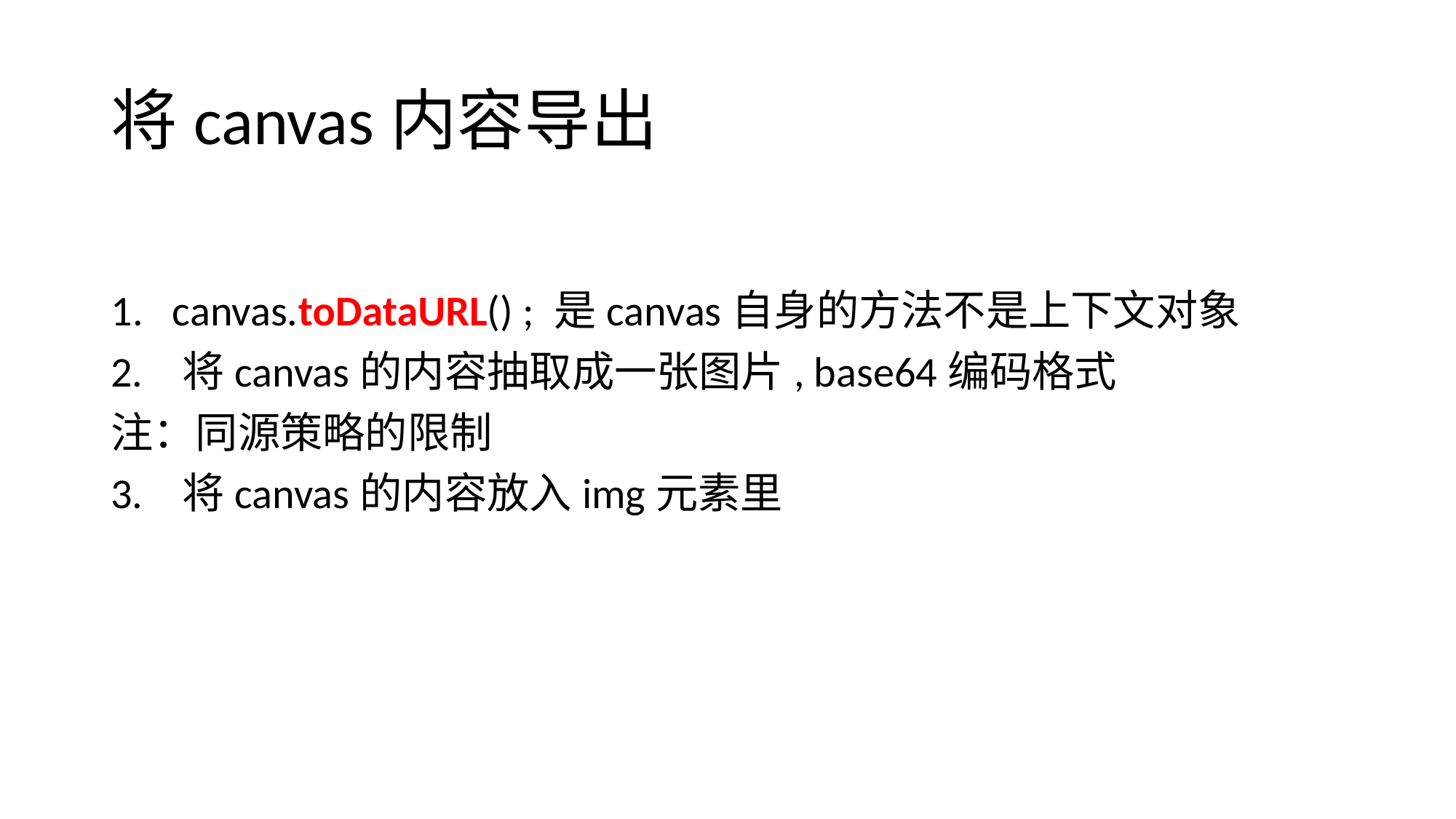

# 将canvas内容导出

canvas.toDataURL() ; 是canvas自身的方法不是上下文对象
2.   将canvas的内容抽取成⼀张图片, base64编码格式
注：同源策略的限制
3.   将canvas的内容放入img元素里